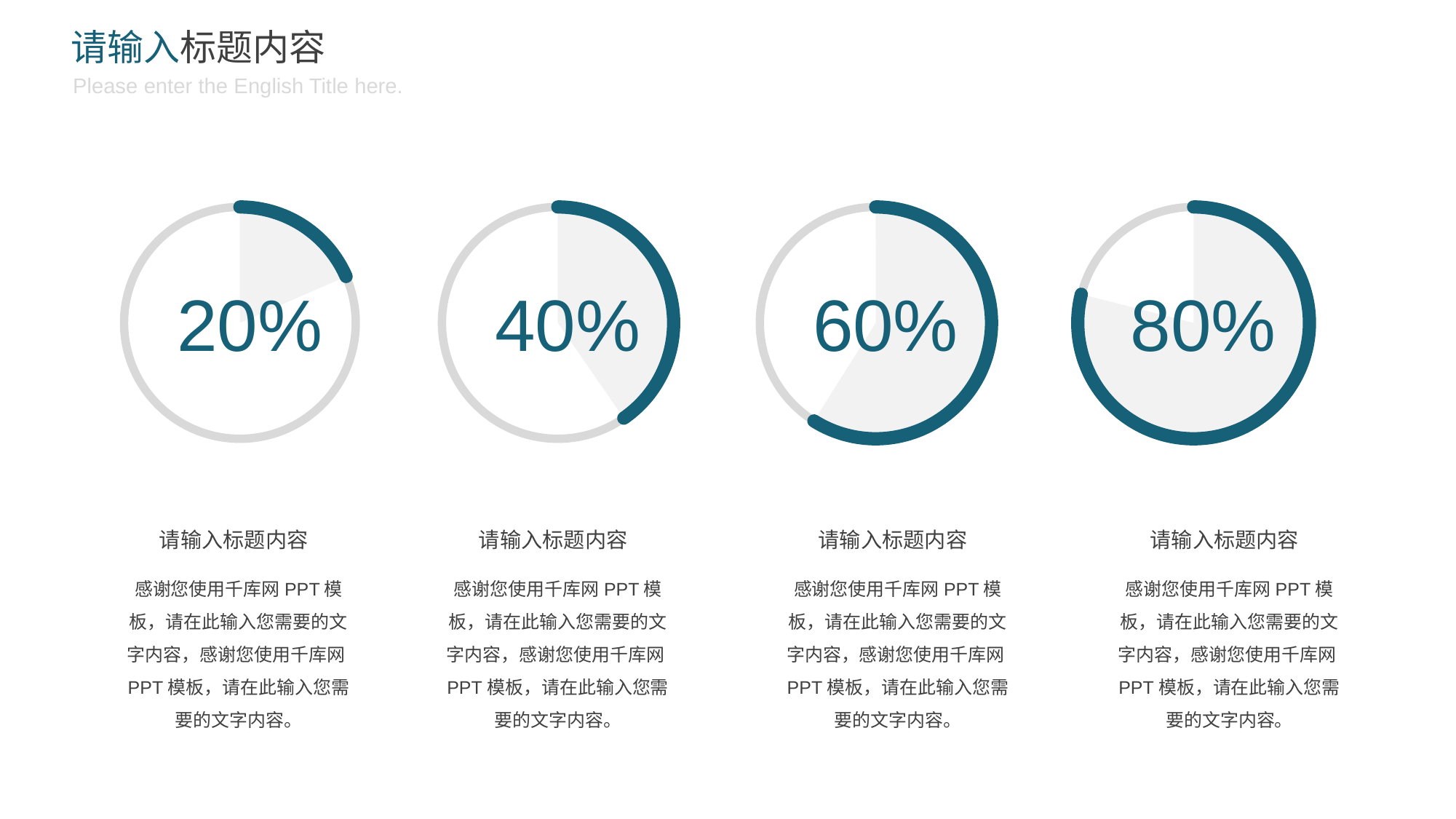

请输入标题内容
Please enter the English Title here.

80%
60%
40%
20%
请输入标题内容
请输入标题内容
请输入标题内容
请输入标题内容
感谢您使用千库网PPT模板，请在此输入您需要的文字内容，感谢您使用千库网PPT模板，请在此输入您需要的文字内容。
感谢您使用千库网PPT模板，请在此输入您需要的文字内容，感谢您使用千库网PPT模板，请在此输入您需要的文字内容。
感谢您使用千库网PPT模板，请在此输入您需要的文字内容，感谢您使用千库网PPT模板，请在此输入您需要的文字内容。
感谢您使用千库网PPT模板，请在此输入您需要的文字内容，感谢您使用千库网PPT模板，请在此输入您需要的文字内容。